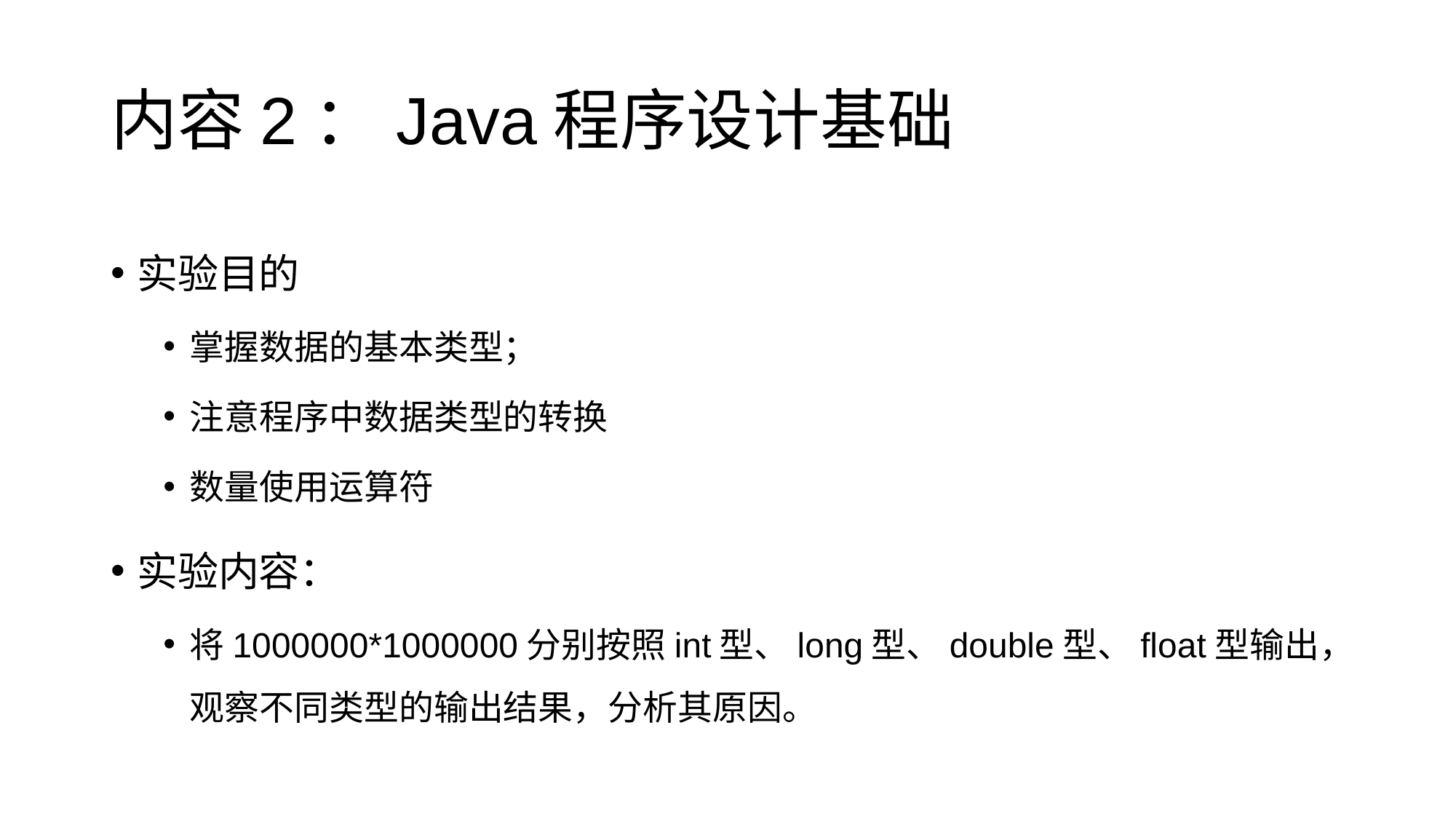

# 内容2：Java程序设计基础
实验目的
掌握数据的基本类型；
注意程序中数据类型的转换
数量使用运算符
实验内容：
将1000000*1000000分别按照int型、long型、double型、float型输出，观察不同类型的输出结果，分析其原因。